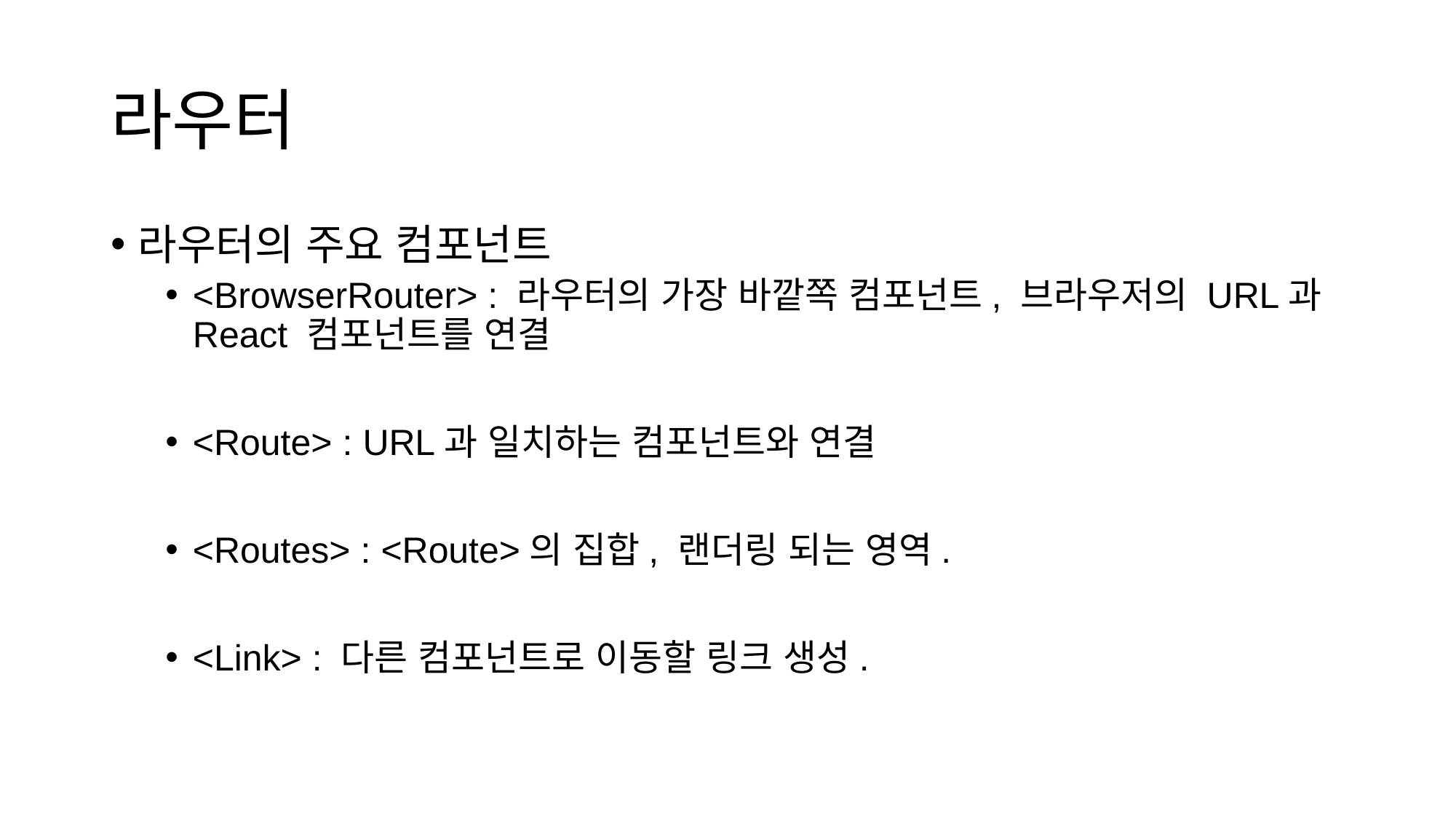

# 라우터
라우터의 주요 컴포넌트
<BrowserRouter> : 라우터의 가장 바깥쪽 컴포넌트, 브라우저의 URL과 React 컴포넌트를 연결

<Route> : URL과 일치하는 컴포넌트와 연결

<Routes> : <Route>의 집합, 랜더링 되는 영역.

<Link> : 다른 컴포넌트로 이동할 링크 생성.